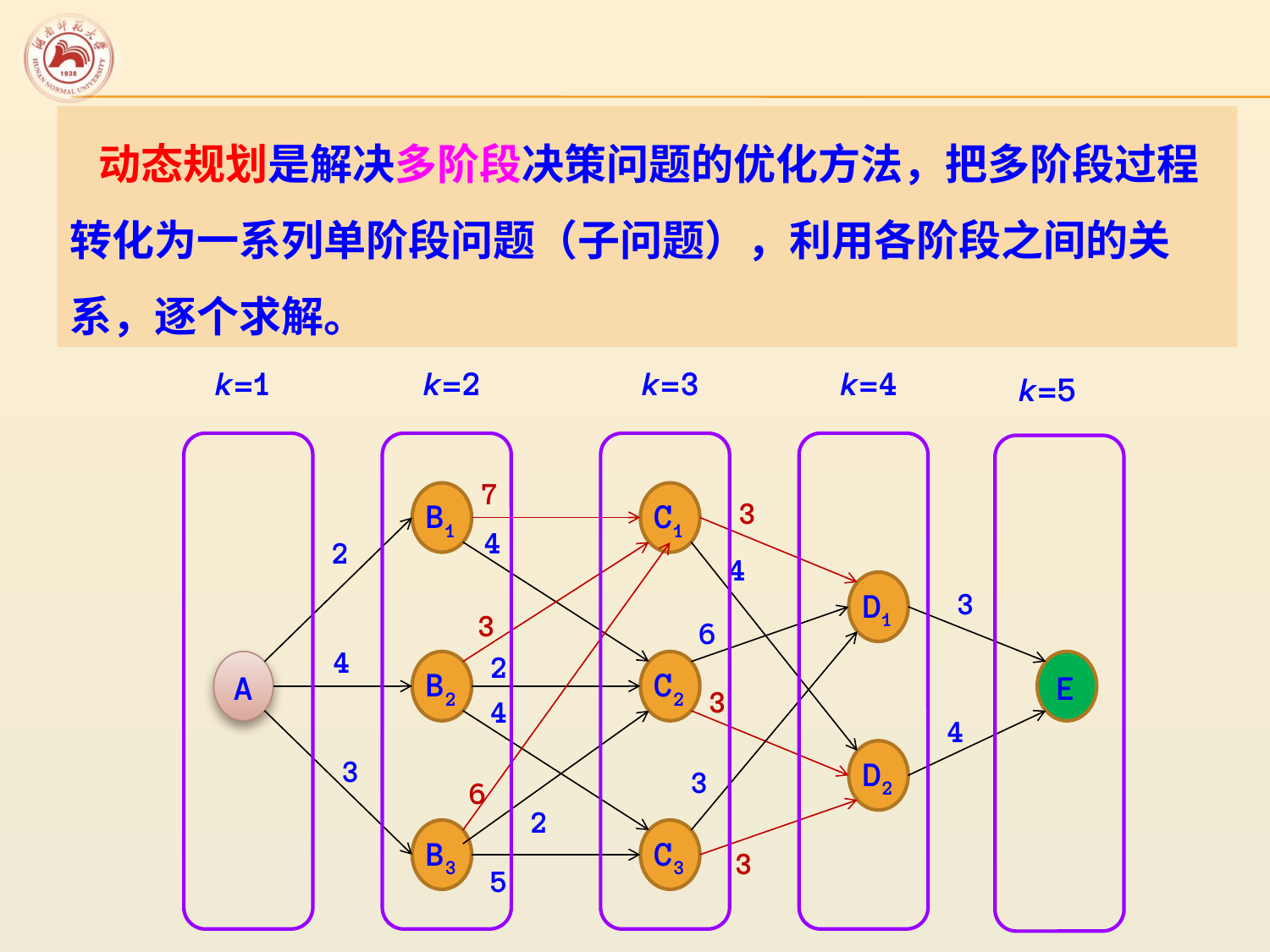

动态规划是解决多阶段决策问题的优化方法，把多阶段过程转化为一系列单阶段问题（子问题），利用各阶段之间的关系，逐个求解。
k=1

k=2

k=3

k=4

k=5

7
B1
C1
3
4
2
4
D1
3
3
6
4
2
A
B2
C2
E
3
4
4
D2
3
3
6
2
B3
C3
3
5